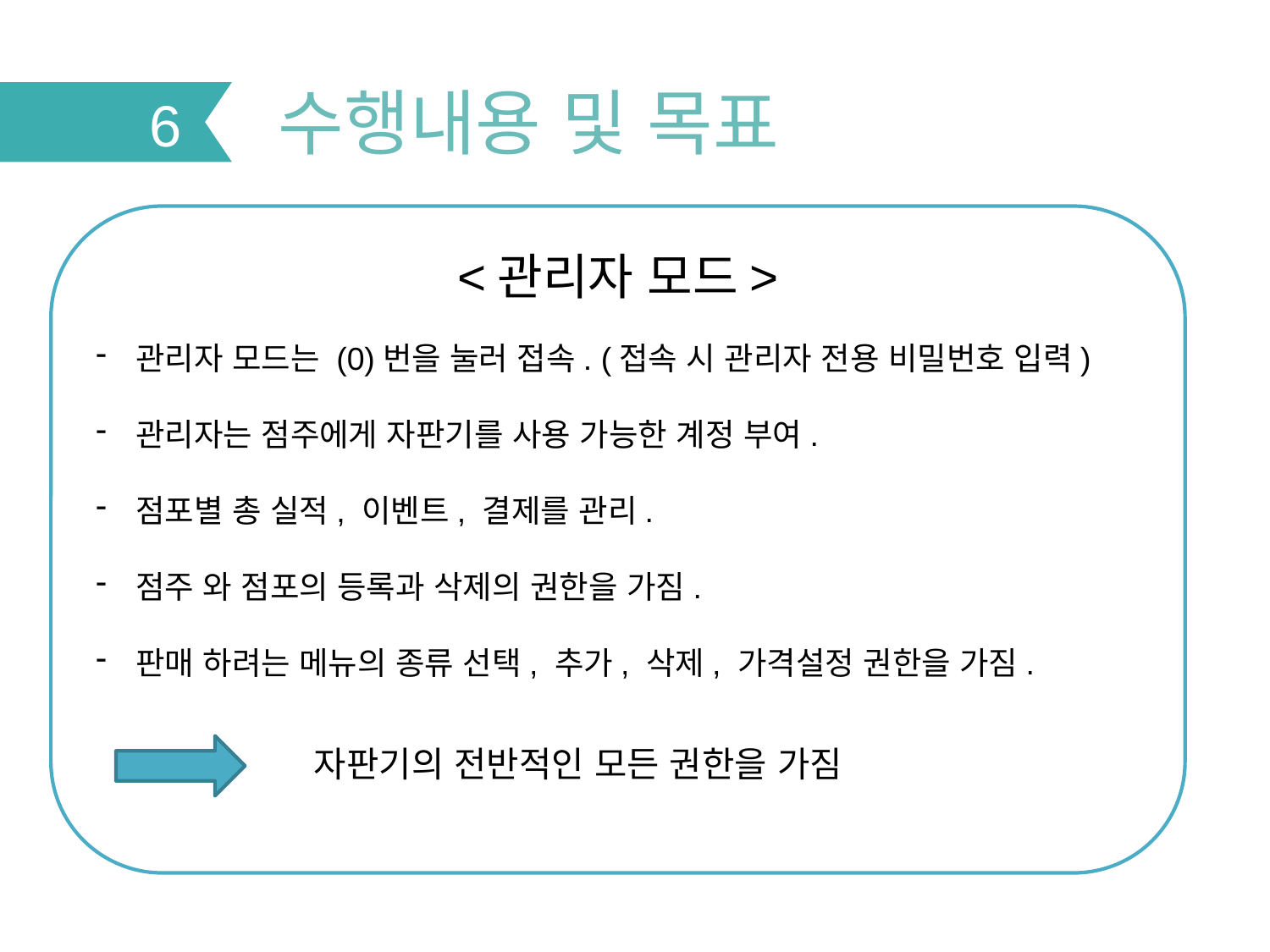

수행내용 및 목표
6

<관리자 모드>

관리자 모드는 (0)번을 눌러 접속. (접속 시 관리자 전용 비밀번호 입력)

관리자는 점주에게 자판기를 사용 가능한 계정 부여.

점포별 총 실적, 이벤트, 결제를 관리.

점주 와 점포의 등록과 삭제의 권한을 가짐.

판매 하려는 메뉴의 종류 선택, 추가, 삭제, 가격설정 권한을 가짐.

자판기의 전반적인 모든 권한을 가짐